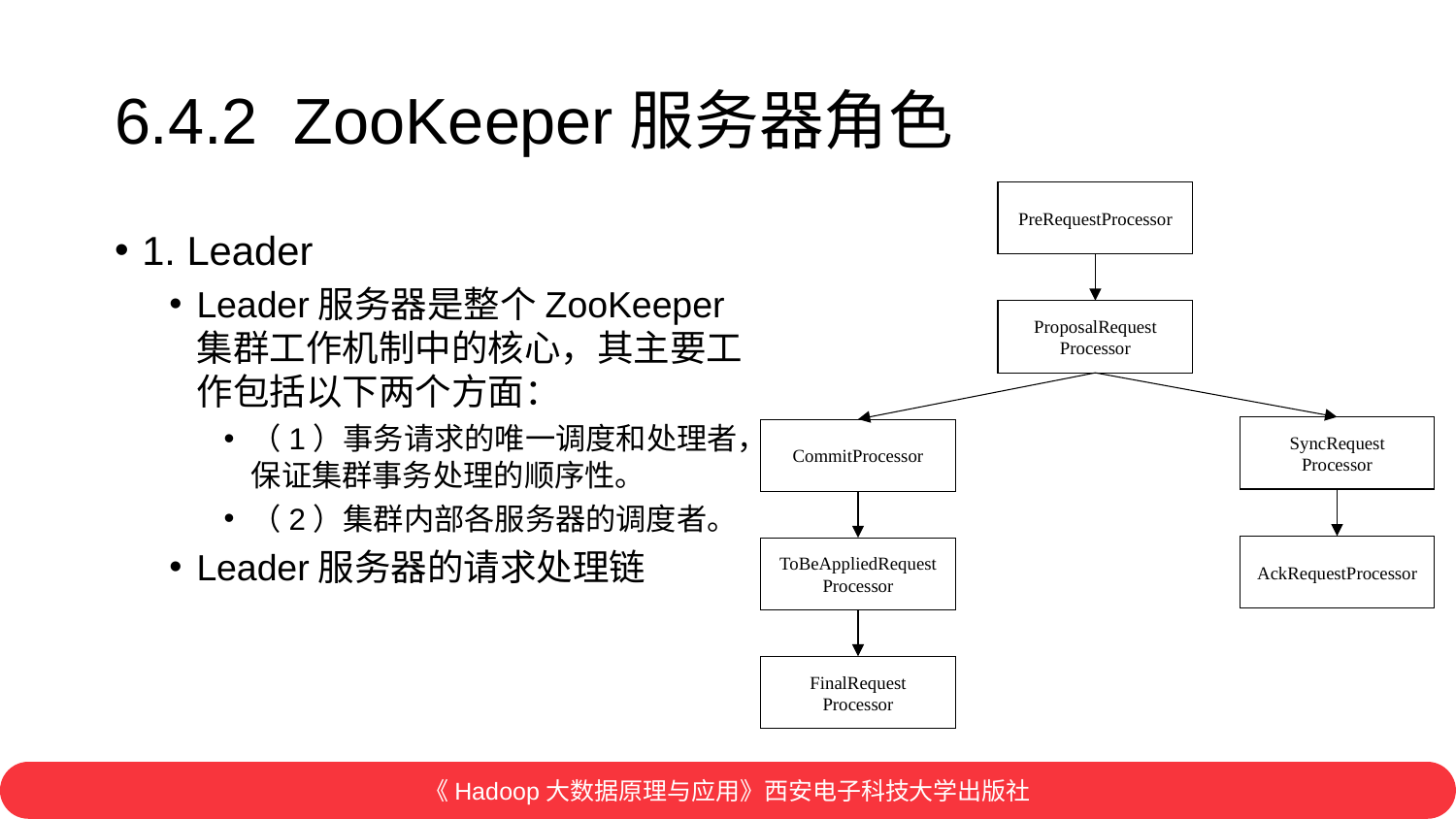

# 6.4.2  ZooKeeper服务器角色
PreRequestProcessor
ProposalRequest
Processor
SyncRequest
Processor
CommitProcessor
AckRequestProcessor
ToBeAppliedRequest
Processor
FinalRequest
Processor
1. Leader
Leader服务器是整个ZooKeeper集群工作机制中的核心，其主要工作包括以下两个方面：
（1）事务请求的唯一调度和处理者，保证集群事务处理的顺序性。
（2）集群内部各服务器的调度者。
Leader服务器的请求处理链